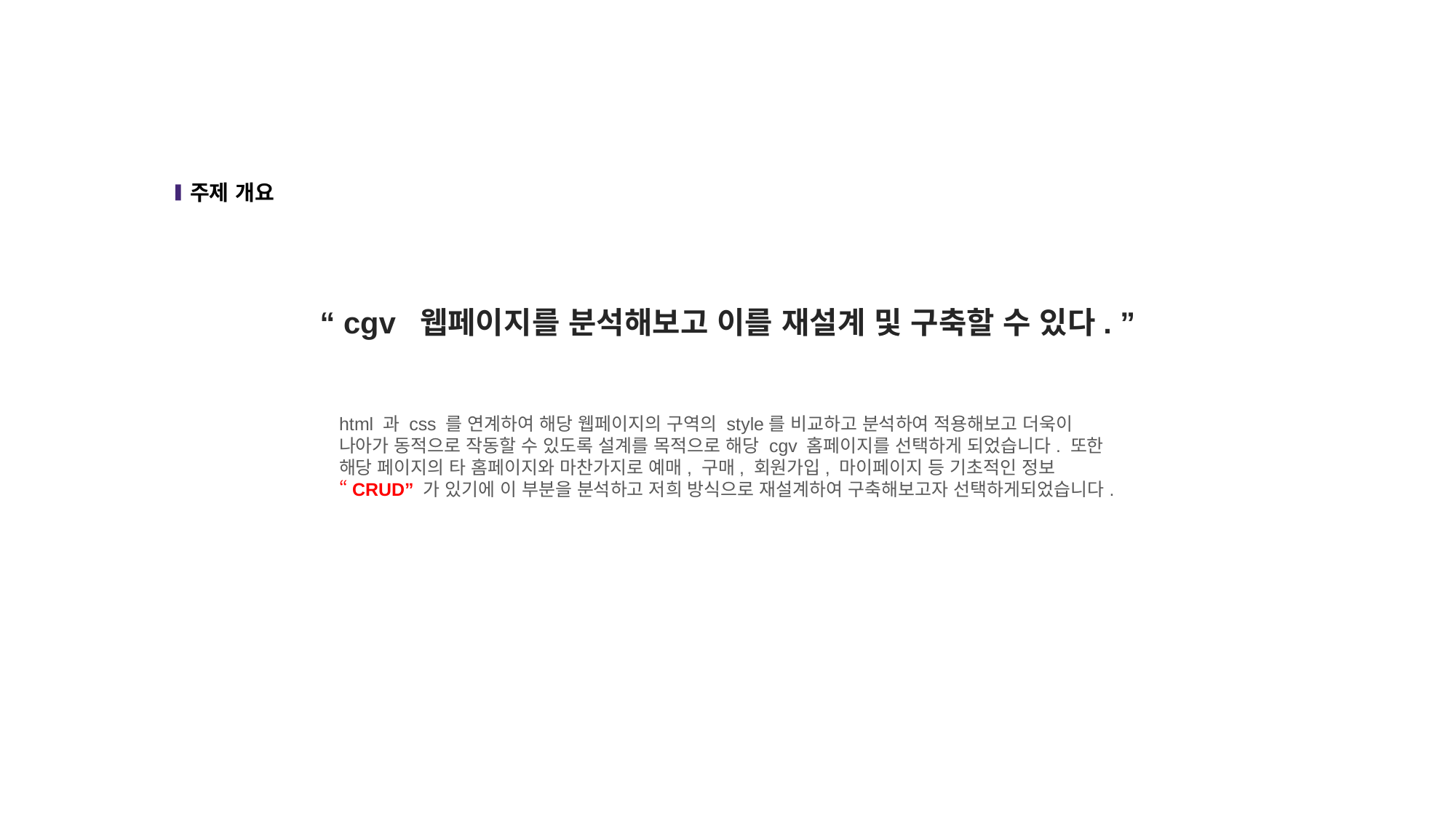

주제 개요

“ cgv  웹페이지를 분석해보고 이를 재설계 및 구축할 수 있다. ”
html 과 css 를 연계하여 해당 웹페이지의 구역의 style를 비교하고 분석하여 적용해보고 더욱이 나아가 동적으로 작동할 수 있도록 설계를 목적으로 해당 cgv 홈페이지를 선택하게 되었습니다. 또한 해당 페이지의 타 홈페이지와 마찬가지로 예매, 구매, 회원가입, 마이페이지 등 기초적인 정보 “CRUD” 가 있기에 이 부분을 분석하고 저희 방식으로 재설계하여 구축해보고자 선택하게되었습니다.